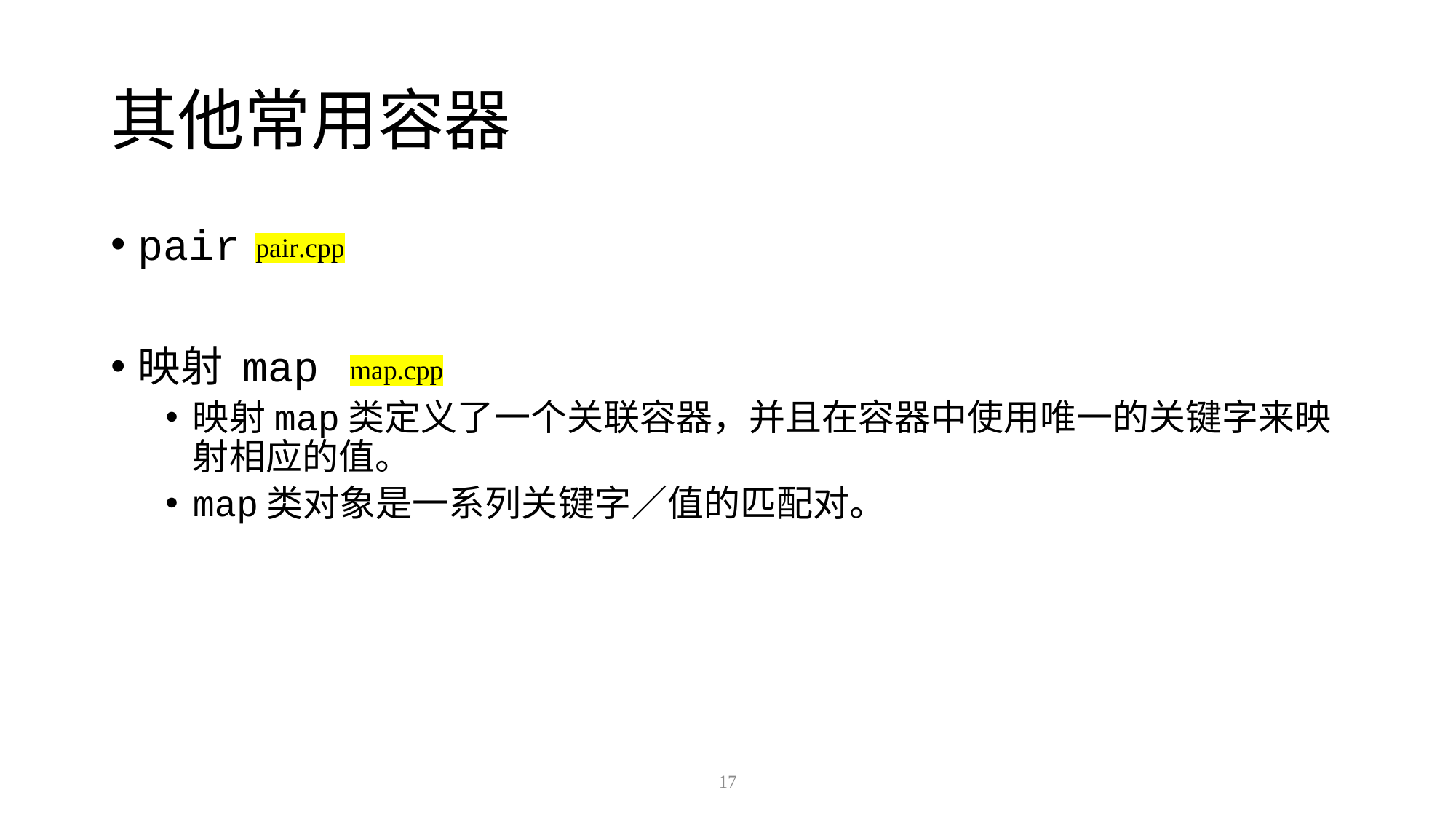

# 其他常用容器
pair

映射 map
映射map类定义了一个关联容器，并且在容器中使用唯一的关键字来映射相应的值。
map类对象是一系列关键字／值的匹配对。

pair.cpp
map.cpp
17